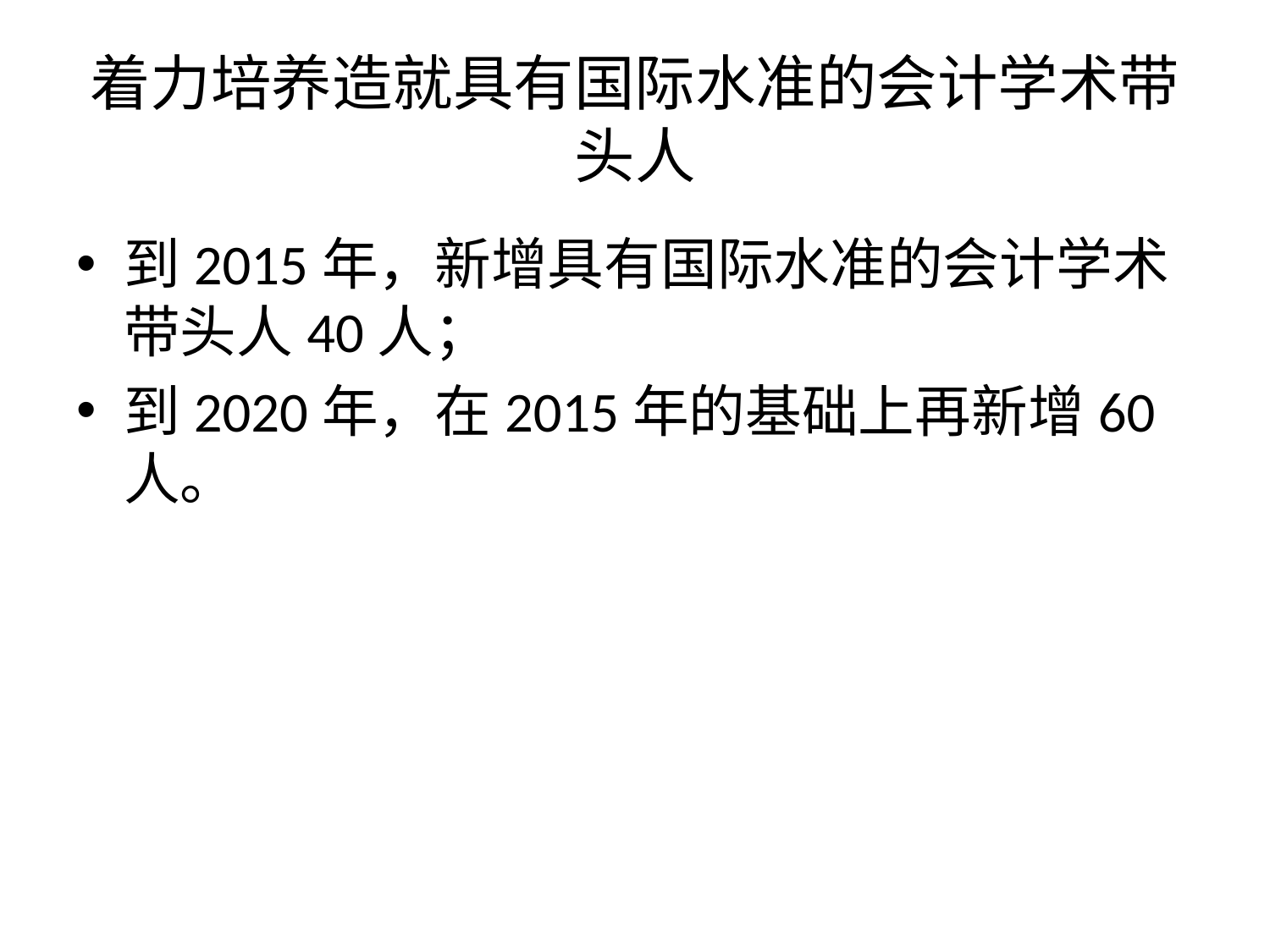

# 着力培养造就具有国际水准的会计学术带头人
到2015年，新增具有国际水准的会计学术带头人40人；
到2020年，在2015年的基础上再新增60人。